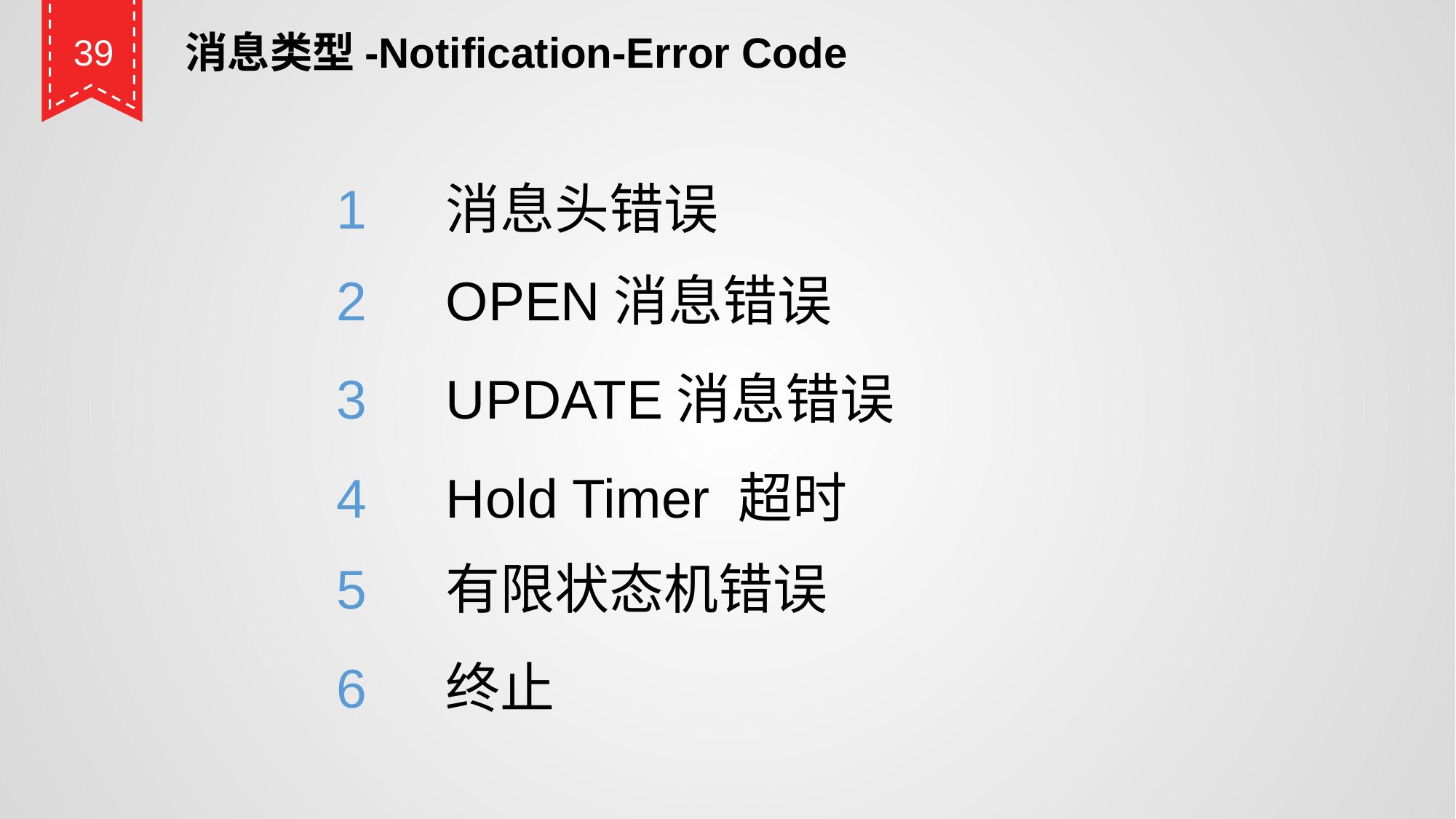

消息类型-Notification-Error Code
39
1 	消息头错误
2 	OPEN消息错误
3 	UPDATE消息错误
4 	Hold Timer 超时
5 	有限状态机错误
6 	终止